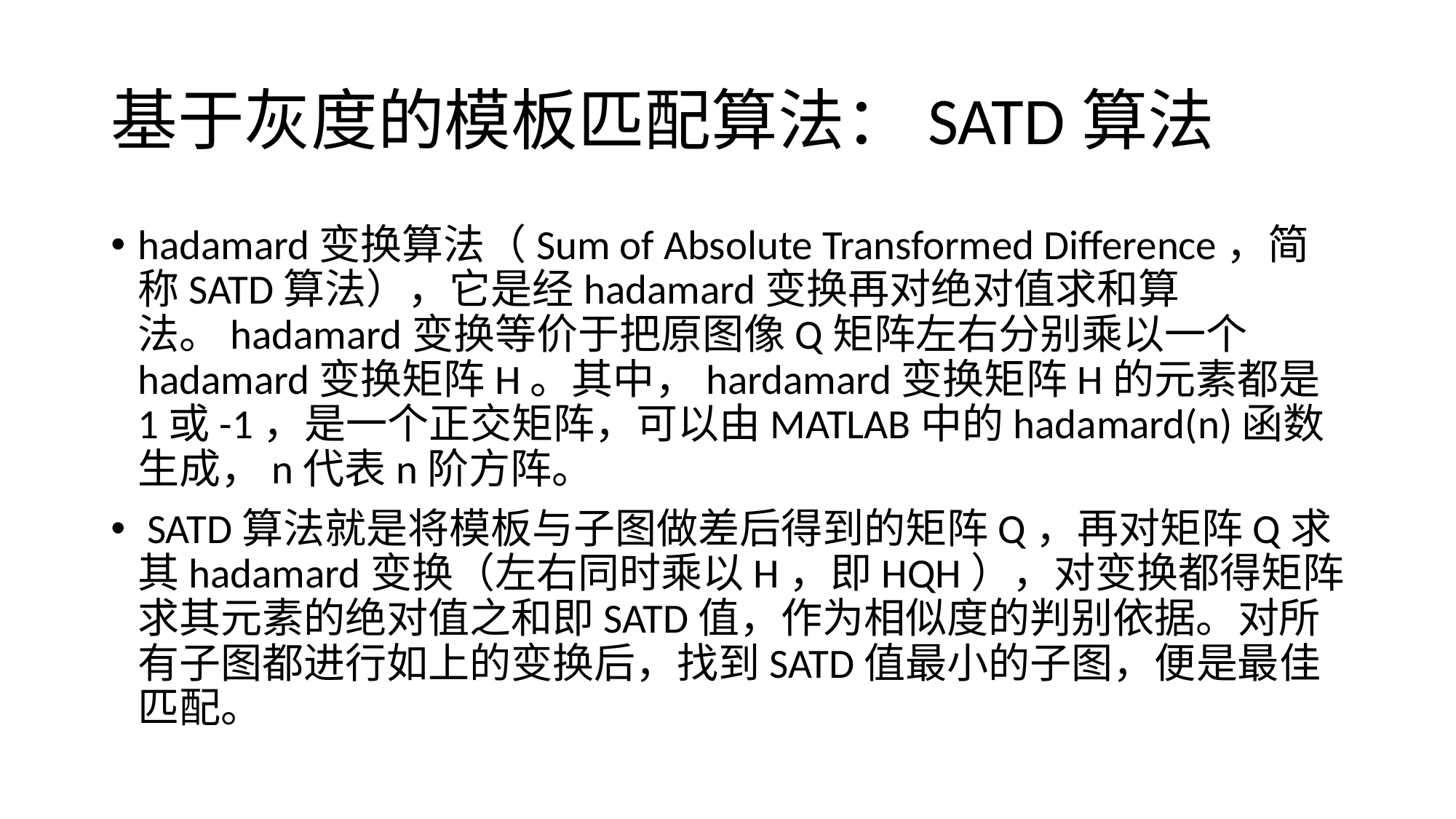

# 基于灰度的模板匹配算法：SATD算法
hadamard变换算法（Sum of Absolute Transformed Difference，简称SATD算法），它是经hadamard变换再对绝对值求和算法。hadamard变换等价于把原图像Q矩阵左右分别乘以一个hadamard变换矩阵H。其中，hardamard变换矩阵H的元素都是1或-1，是一个正交矩阵，可以由MATLAB中的hadamard(n)函数生成，n代表n阶方阵。
 SATD算法就是将模板与子图做差后得到的矩阵Q，再对矩阵Q求其hadamard变换（左右同时乘以H，即HQH），对变换都得矩阵求其元素的绝对值之和即SATD值，作为相似度的判别依据。对所有子图都进行如上的变换后，找到SATD值最小的子图，便是最佳匹配。